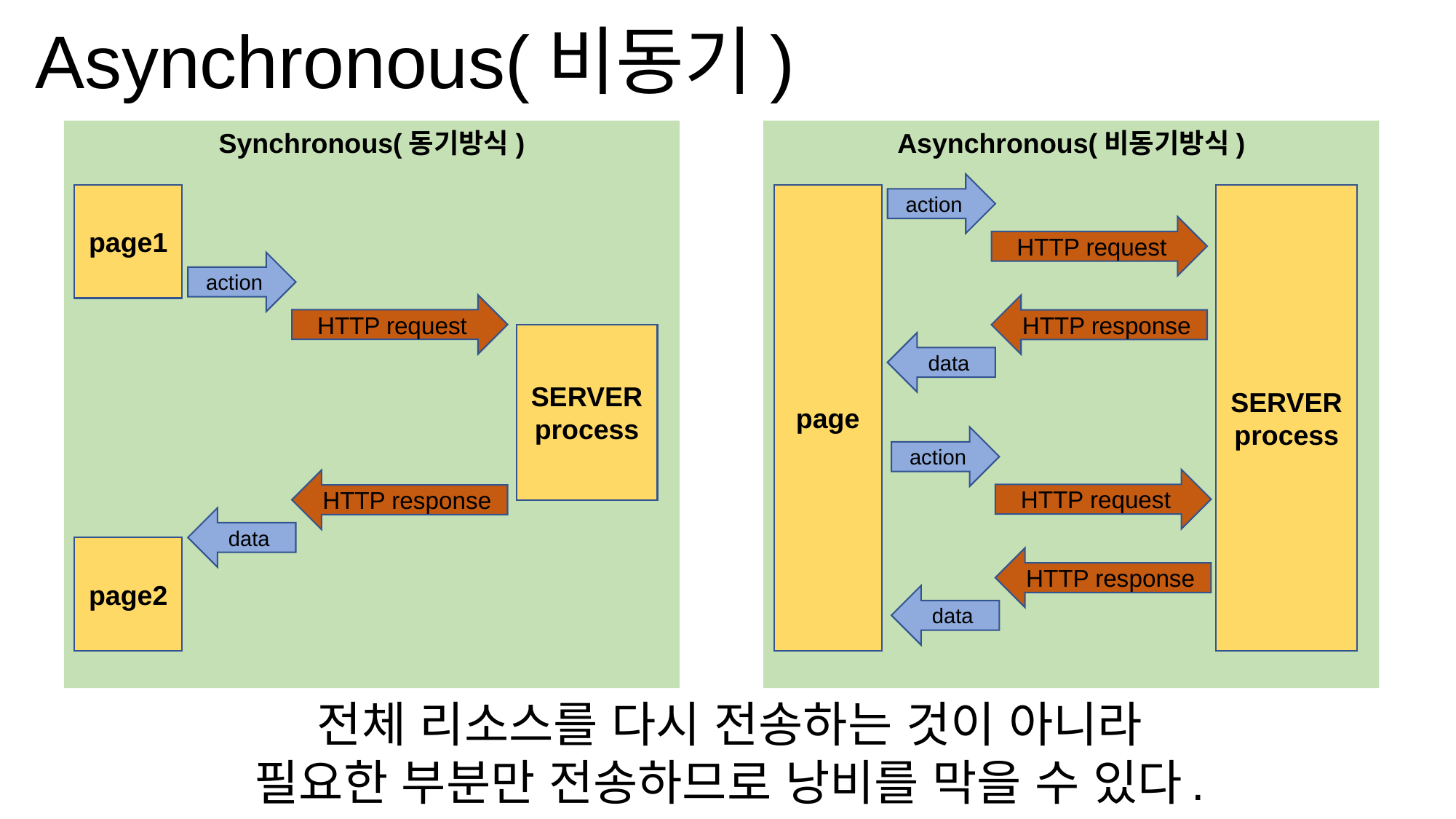

# Asynchronous(비동기)
Synchronous(동기방식)
Asynchronous(비동기방식)
action
page1
page
SERVER
process
HTTP request
action
HTTP request
HTTP response
SERVER
process
data
action
HTTP request
HTTP response
data
page2
HTTP response
data
전체 리소스를 다시 전송하는 것이 아니라
필요한 부분만 전송하므로 낭비를 막을 수 있다.